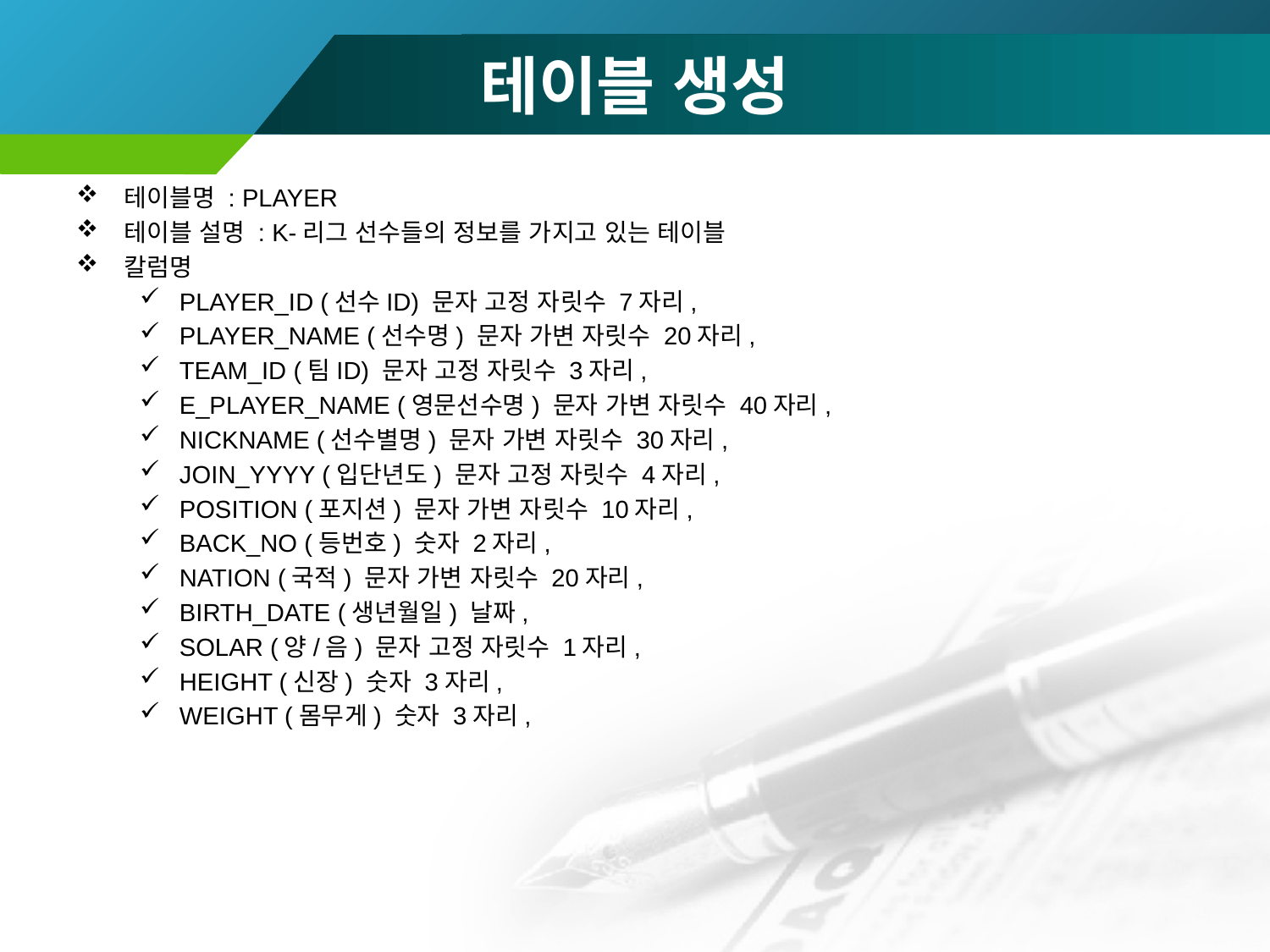

# 테이블 생성
테이블명 : PLAYER
테이블 설명 : K-리그 선수들의 정보를 가지고 있는 테이블
칼럼명
PLAYER_ID (선수ID) 문자 고정 자릿수 7자리,
PLAYER_NAME (선수명) 문자 가변 자릿수 20자리,
TEAM_ID (팀ID) 문자 고정 자릿수 3자리,
E_PLAYER_NAME (영문선수명) 문자 가변 자릿수 40자리,
NICKNAME (선수별명) 문자 가변 자릿수 30자리,
JOIN_YYYY (입단년도) 문자 고정 자릿수 4자리,
POSITION (포지션) 문자 가변 자릿수 10자리,
BACK_NO (등번호) 숫자 2자리,
NATION (국적) 문자 가변 자릿수 20자리,
BIRTH_DATE (생년월일) 날짜,
SOLAR (양/음) 문자 고정 자릿수 1자리,
HEIGHT (신장) 숫자 3자리,
WEIGHT (몸무게) 숫자 3자리,